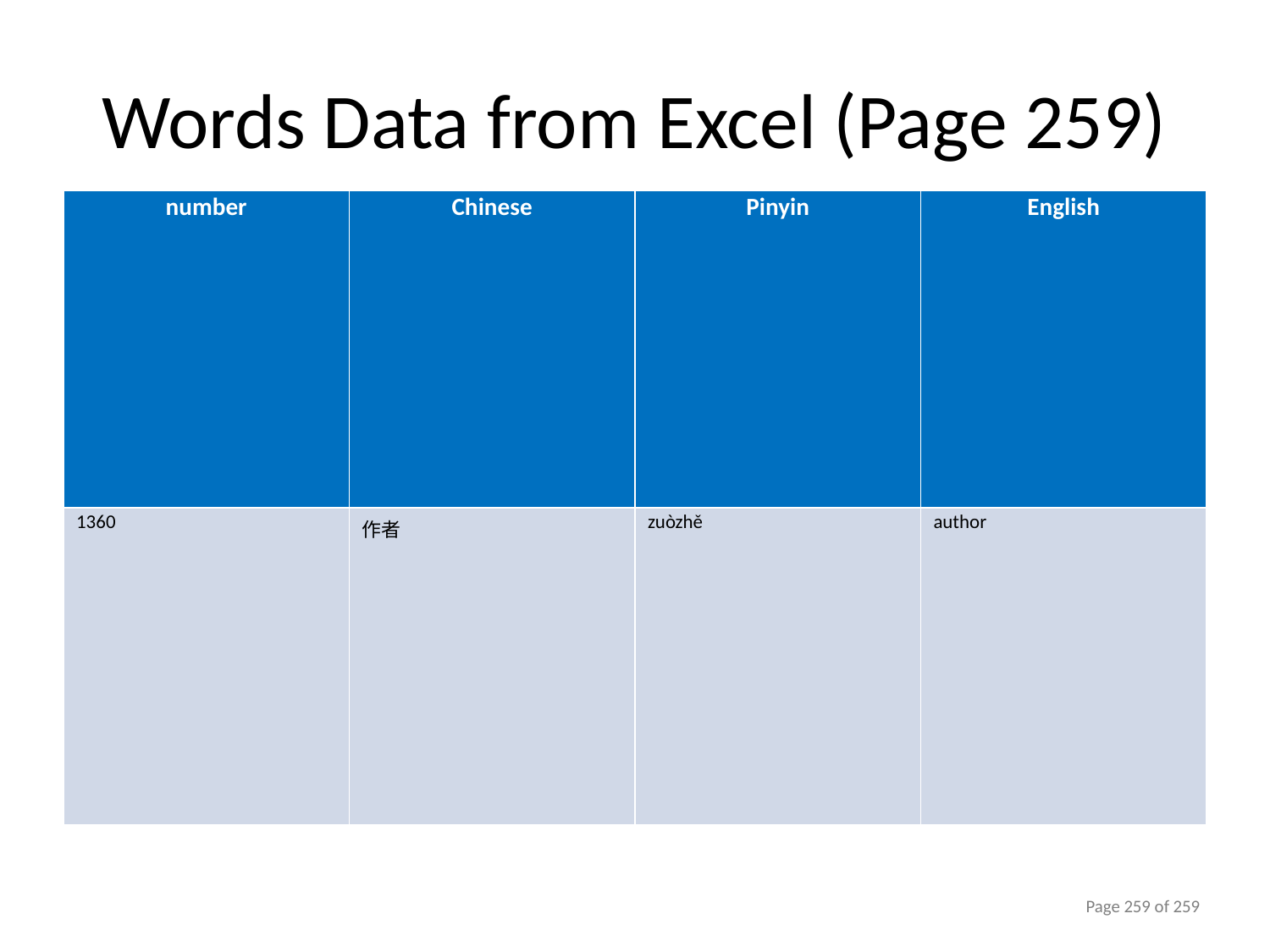

# Words Data from Excel (Page 259)
| number | Chinese | Pinyin | English |
| --- | --- | --- | --- |
| 1360 | 作者 | zuòzhě | author |

Page 259 of 259